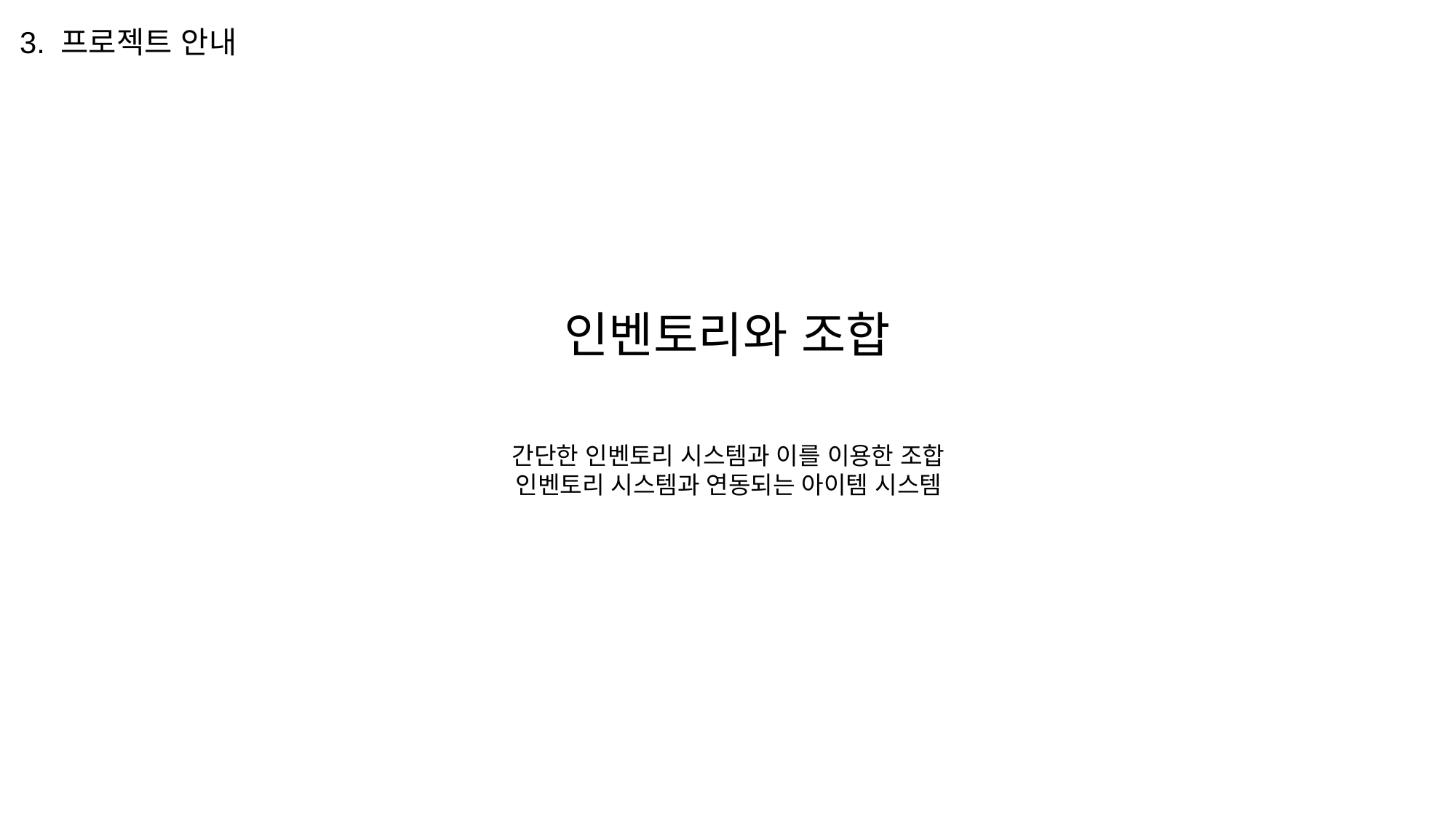

3. 프로젝트 안내
인벤토리와 조합
간단한 인벤토리 시스템과 이를 이용한 조합
인벤토리 시스템과 연동되는 아이템 시스템